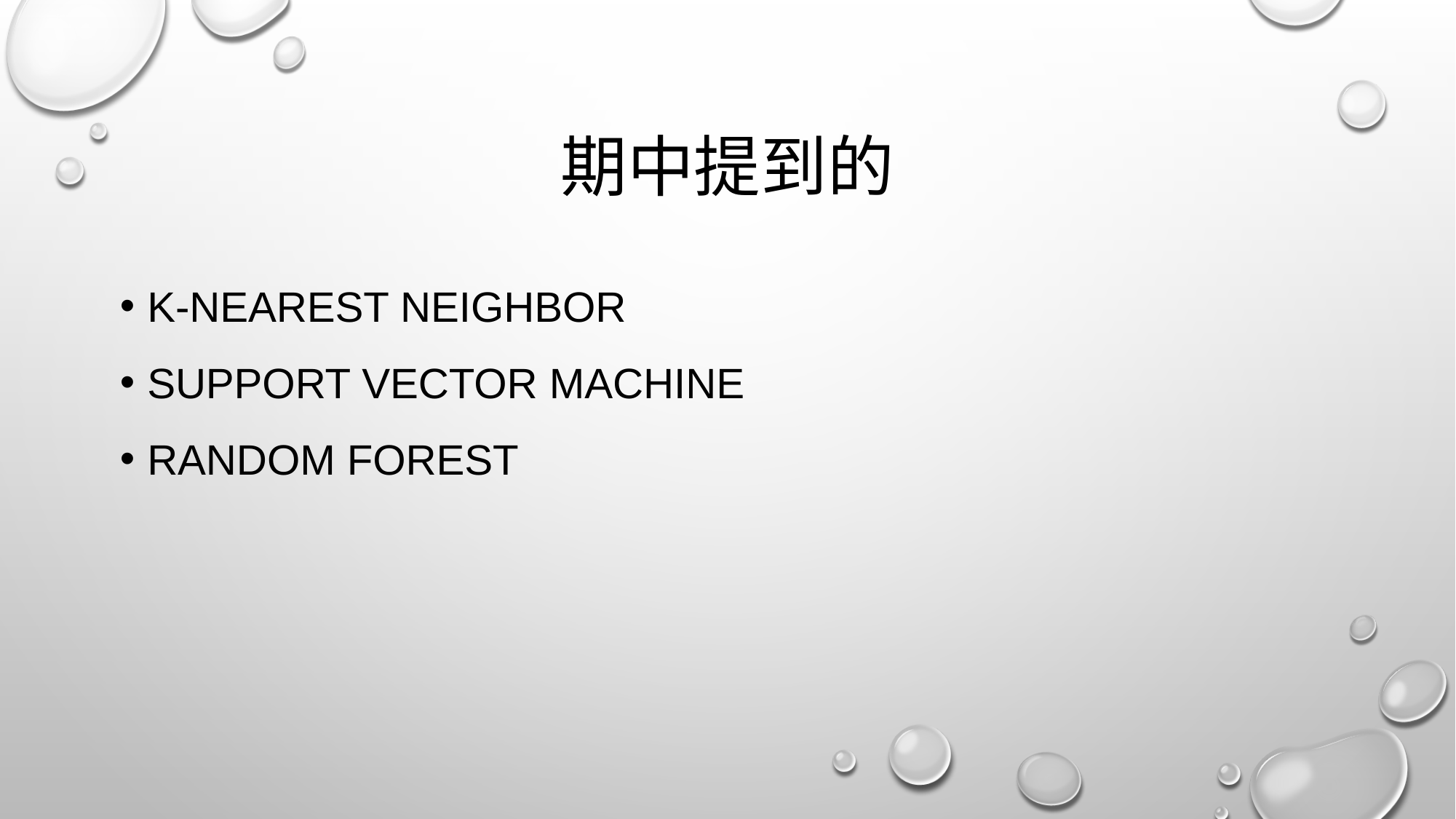

# 期中提到的
K-Nearest neighbor
Support vector machine
Random forest